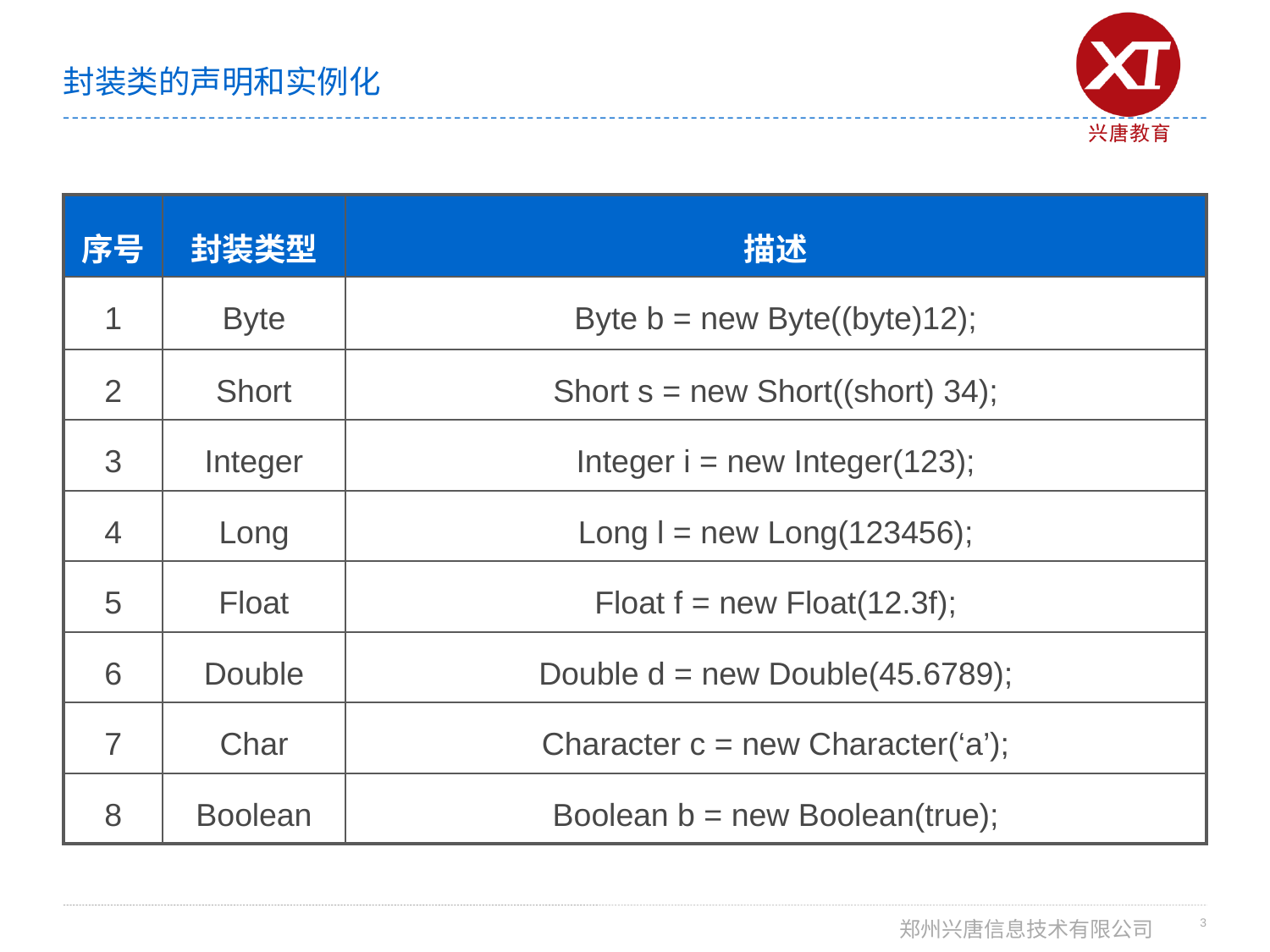

# 封装类的声明和实例化
| 序号 | 封装类型 | 描述 |
| --- | --- | --- |
| 1 | Byte | Byte b = new Byte((byte)12); |
| 2 | Short | Short s = new Short((short) 34); |
| 3 | Integer | Integer i = new Integer(123); |
| 4 | Long | Long l = new Long(123456); |
| 5 | Float | Float f = new Float(12.3f); |
| 6 | Double | Double d = new Double(45.6789); |
| 7 | Char | Character c = new Character(‘a’); |
| 8 | Boolean | Boolean b = new Boolean(true); |
3